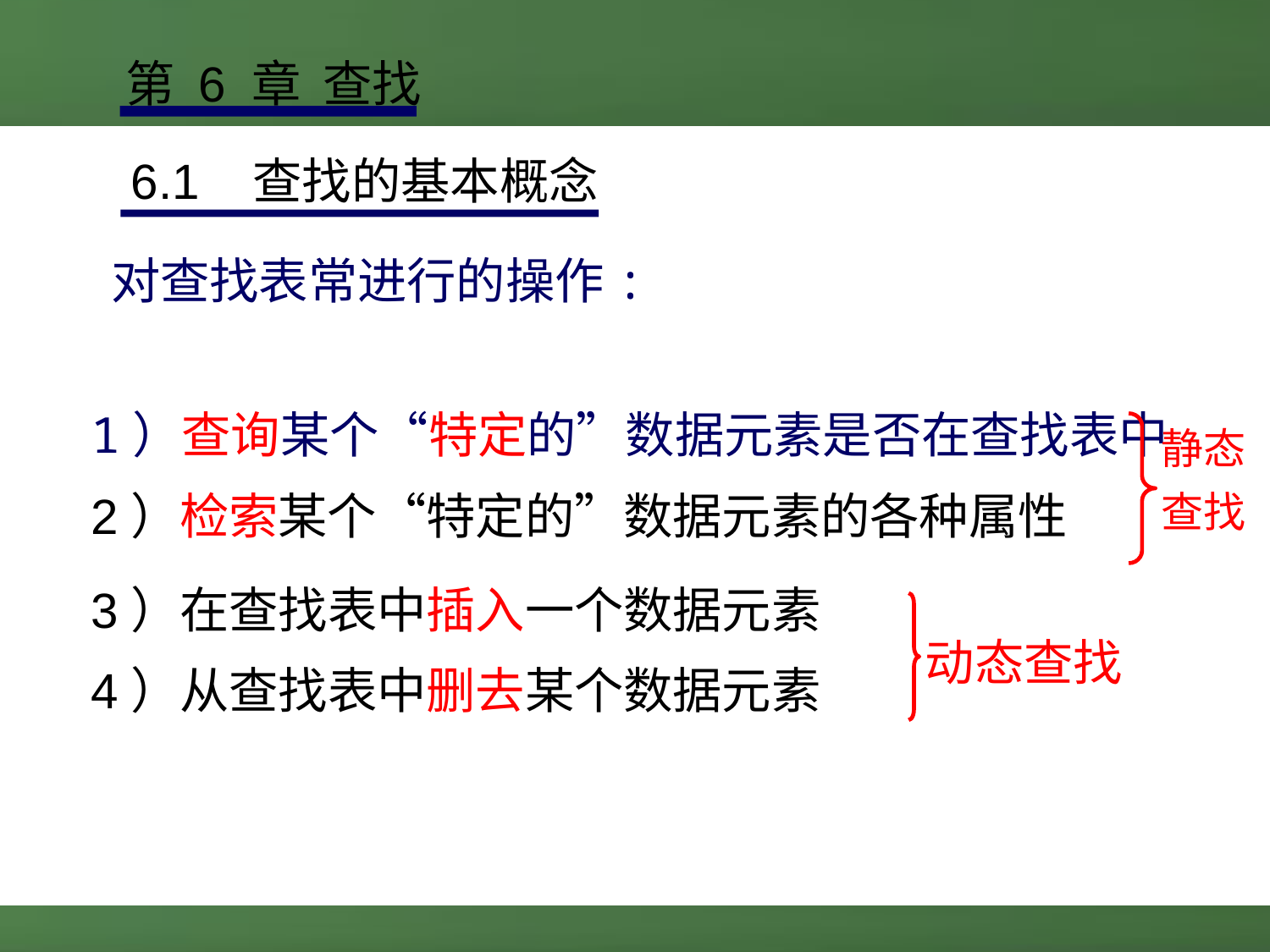

第 6 章  查找

6.1   查找的基本概念

对查找表常进行的操作:
1）查询某个“特定的”数据元素是否在查找表中
静态
查找

2）检索某个“特定的”数据元素的各种属性
3）在查找表中插入一个数据元素

动态查找
4）从查找表中删去某个数据元素